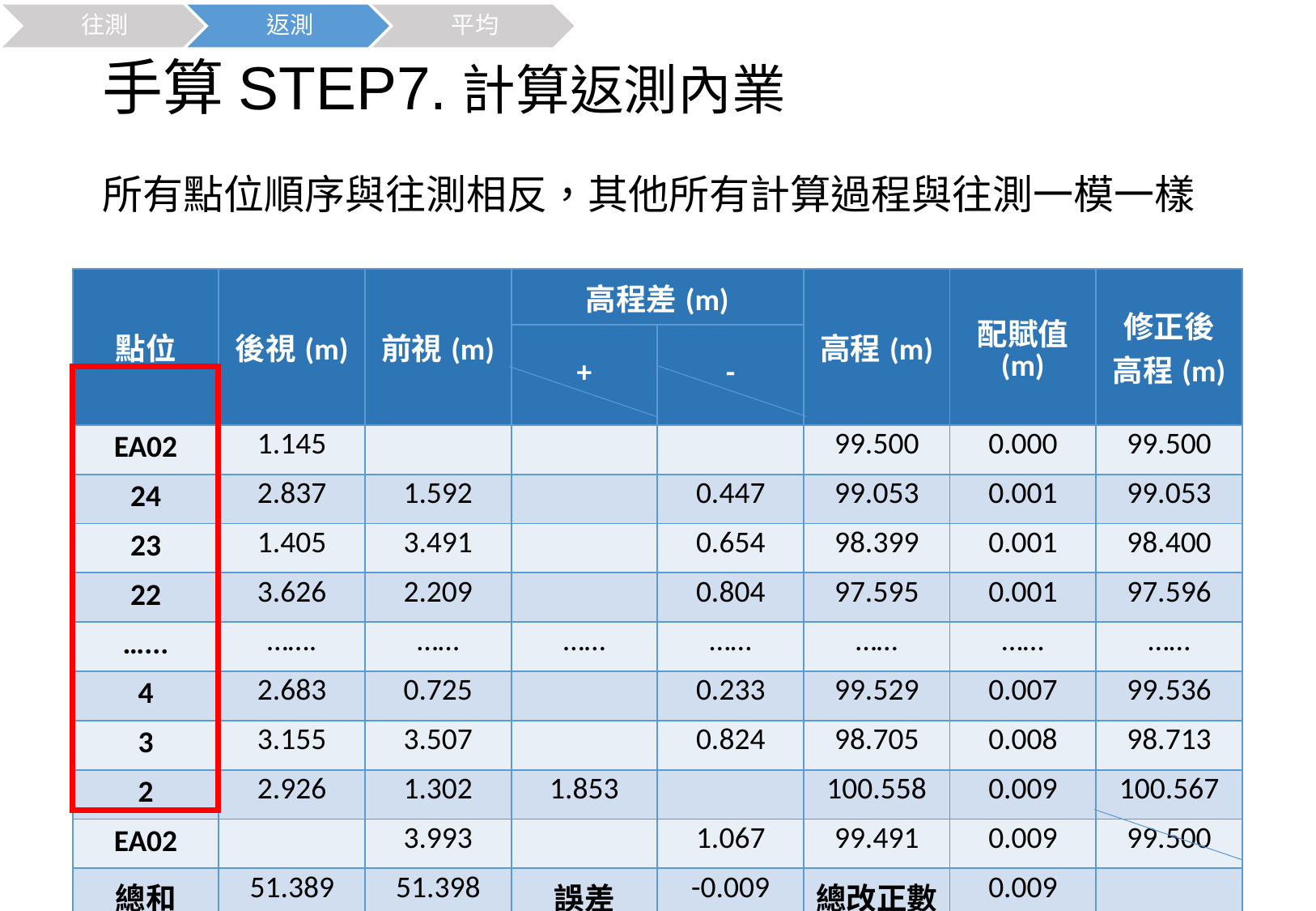

往測
返測
平均
手算STEP7.計算返測內業

所有點位順序與往測相反，其他所有計算過程與往測一模一樣
| 點位 | 後視(m) | 前視(m) | 高程差(m) |  | 高程(m) | 配賦值 (m) | 修正後 高程(m) |
| --- | --- | --- | --- | --- | --- | --- | --- |
|  |  |  | + | - |  |  |  |
| EA02 | 1.145 |  |  |  | 99.500 | 0.000 | 99.500 |
| 24 | 2.837 | 1.592 |  | 0.447 | 99.053 | 0.001 | 99.053 |
| 23 | 1.405 | 3.491 |  | 0.654 | 98.399 | 0.001 | 98.400 |
| 22 | 3.626 | 2.209 |  | 0.804 | 97.595 | 0.001 | 97.596 |
| …... | ……. | …… | …… | …… | …… | …… | …… |
| 4 | 2.683 | 0.725 |  | 0.233 | 99.529 | 0.007 | 99.536 |
| 3 | 3.155 | 3.507 |  | 0.824 | 98.705 | 0.008 | 98.713 |
| 2 | 2.926 | 1.302 | 1.853 |  | 100.558 | 0.009 | 100.567 |
| EA02 |  | 3.993 |  | 1.067 | 99.491 | 0.009 | 99.500 |
| 總和 | 51.389 | 51.398 | 誤差 | -0.009 | 總改正數 | 0.009 |  |